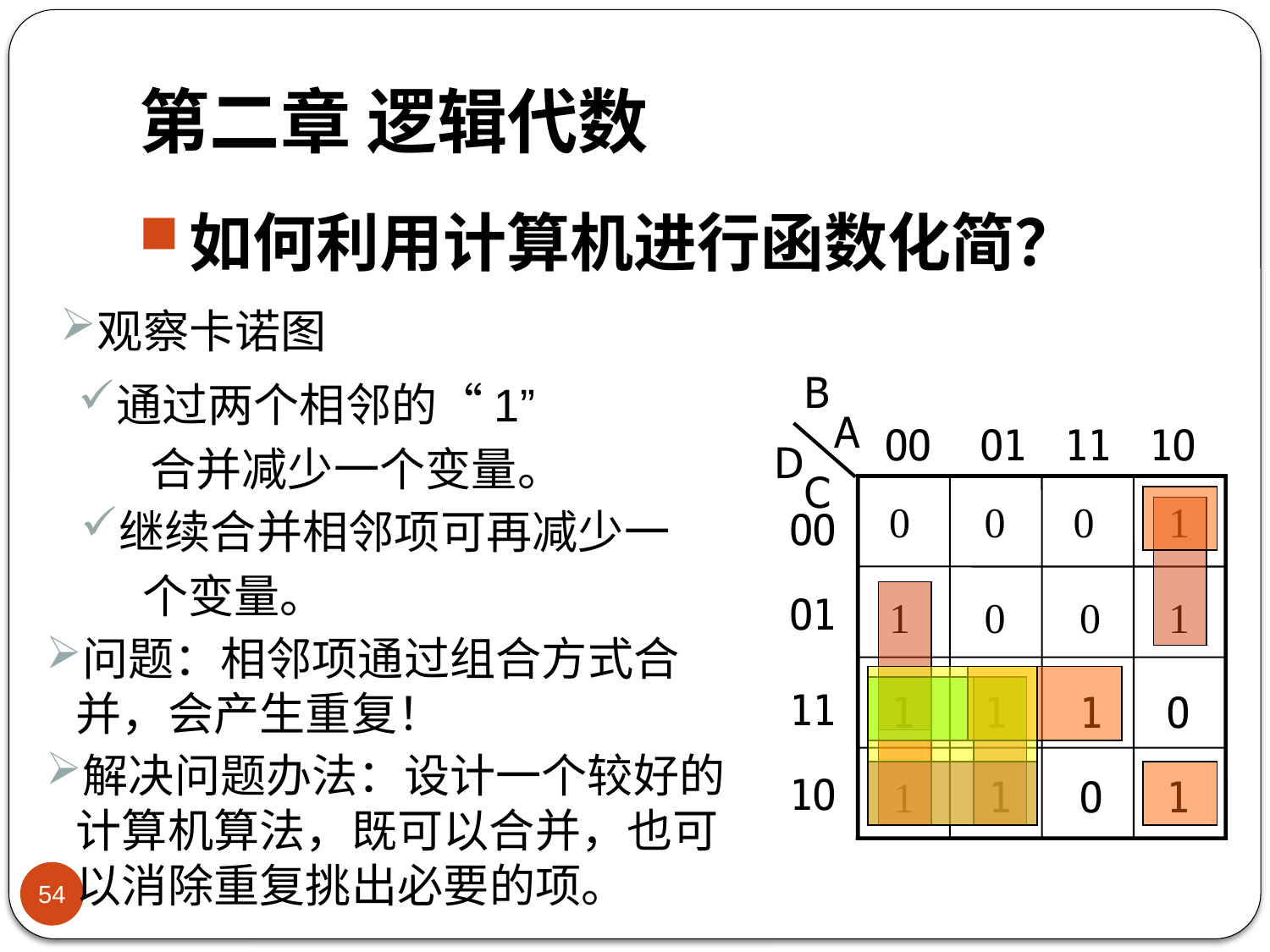

# 第二章 逻辑代数
如何利用计算机进行函数化简？
观察卡诺图
B
A
D
C

0
0
0
1
1
0
0
1
1
1
1
0
1
1
0
1
00
01
11
10
00
01
11
10
通过两个相邻的“1”
   合并减少一个变量。

继续合并相邻项可再减少一
  个变量。

问题：相邻项通过组合方式合并，会产生重复！

解决问题办法：设计一个较好的计算机算法，既可以合并，也可以消除重复挑出必要的项。

54